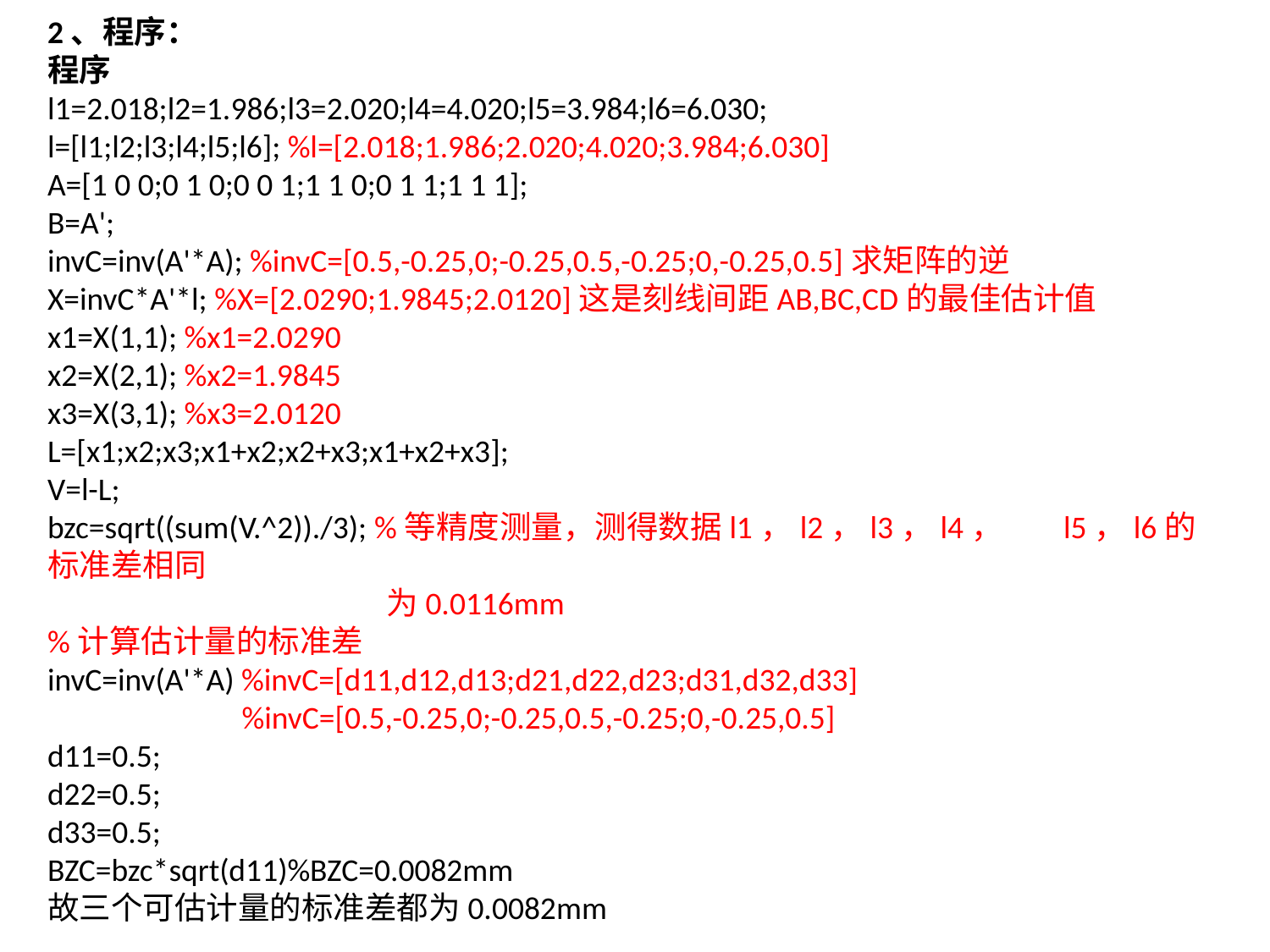

2、程序：
程序
l1=2.018;l2=1.986;l3=2.020;l4=4.020;l5=3.984;l6=6.030;
l=[l1;l2;l3;l4;l5;l6]; %l=[2.018;1.986;2.020;4.020;3.984;6.030]
A=[1 0 0;0 1 0;0 0 1;1 1 0;0 1 1;1 1 1];
B=A';
invC=inv(A'*A); %invC=[0.5,-0.25,0;-0.25,0.5,-0.25;0,-0.25,0.5]求矩阵的逆
X=invC*A'*l; %X=[2.0290;1.9845;2.0120]这是刻线间距AB,BC,CD的最佳估计值
x1=X(1,1); %x1=2.0290
x2=X(2,1); %x2=1.9845
x3=X(3,1); %x3=2.0120
L=[x1;x2;x3;x1+x2;x2+x3;x1+x2+x3];
V=l-L;
bzc=sqrt((sum(V.^2))./3); %等精度测量，测得数据l1，l2，l3，l4，	l5，l6的标准差相同
                                              为0.0116mm
%计算估计量的标准差
invC=inv(A'*A) %invC=[d11,d12,d13;d21,d22,d23;d31,d32,d33]
                           %invC=[0.5,-0.25,0;-0.25,0.5,-0.25;0,-0.25,0.5]
d11=0.5;
d22=0.5;
d33=0.5;
BZC=bzc*sqrt(d11)%BZC=0.0082mm
故三个可估计量的标准差都为0.0082mm